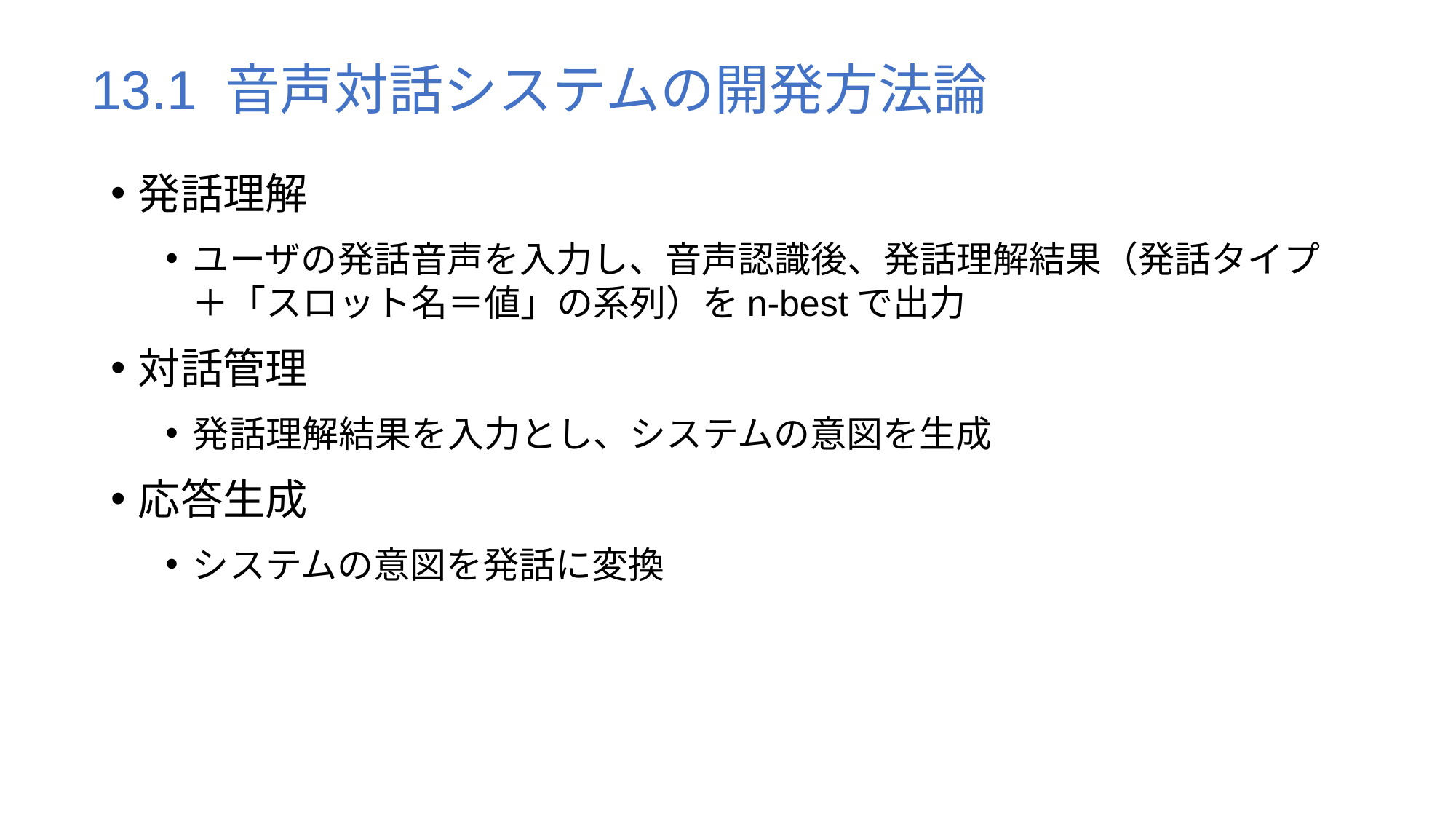

# 13.1 音声対話システムの開発方法論
発話理解
ユーザの発話音声を入力し、音声認識後、発話理解結果（発話タイプ＋「スロット名＝値」の系列）をn-bestで出力
対話管理
発話理解結果を入力とし、システムの意図を生成
応答生成
システムの意図を発話に変換